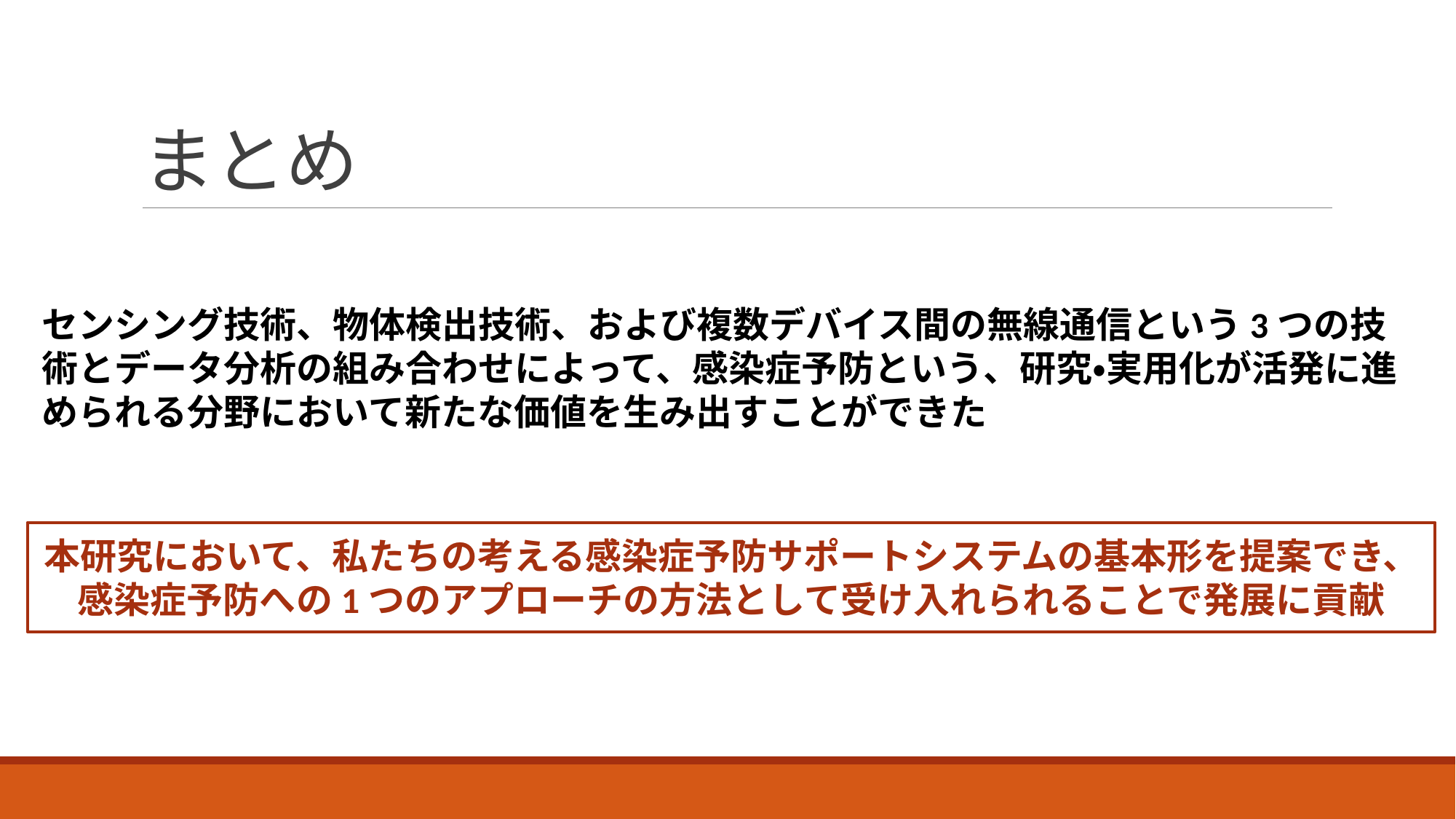

# まとめ
センシング技術、物体検出技術、および複数デバイス間の無線通信という3つの技術とデータ分析の組み合わせによって、感染症予防という、研究・実用化が活発に進められる分野において新たな価値を生み出すことができた

本研究において、私たちの考える感染症予防サポートシステムの基本形を提案でき、
感染症予防への1つのアプローチの方法として受け入れられることで発展に貢献